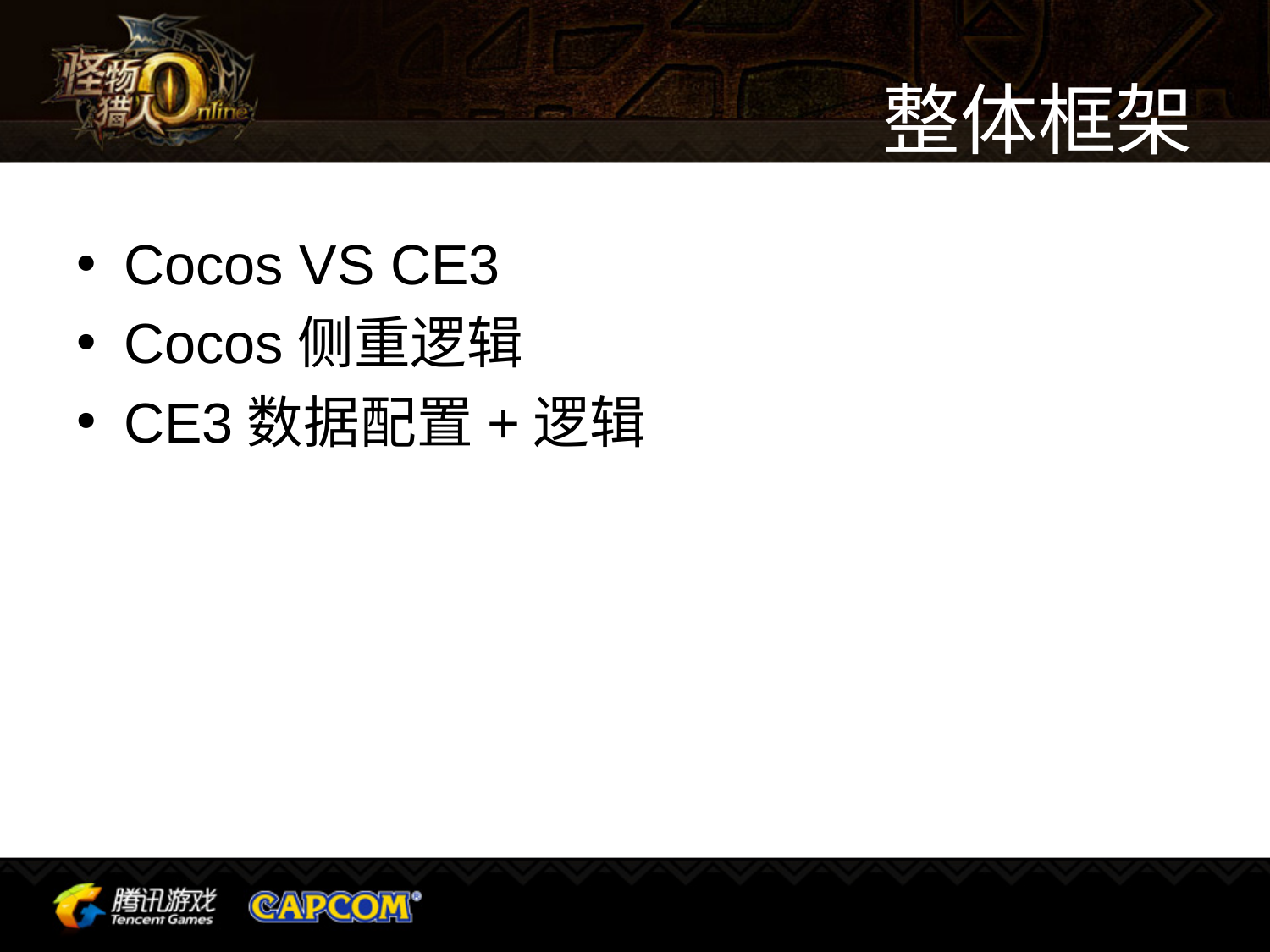

# 整体框架
Cocos VS CE3
Cocos侧重逻辑
CE3数据配置+逻辑